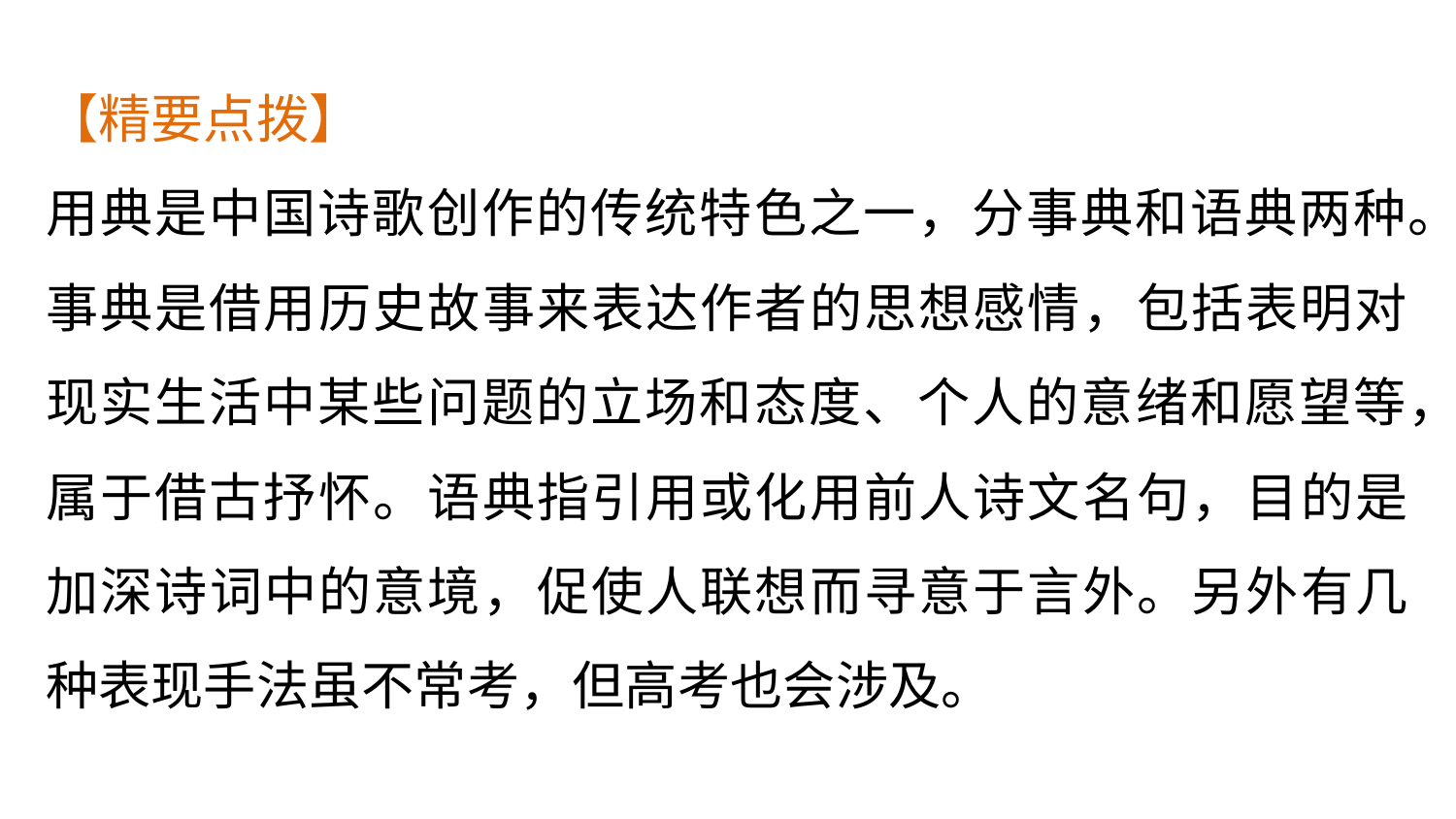

【精要点拨】
用典是中国诗歌创作的传统特色之一，分事典和语典两种。事典是借用历史故事来表达作者的思想感情，包括表明对现实生活中某些问题的立场和态度、个人的意绪和愿望等，属于借古抒怀。语典指引用或化用前人诗文名句，目的是加深诗词中的意境，促使人联想而寻意于言外。另外有几种表现手法虽不常考，但高考也会涉及。